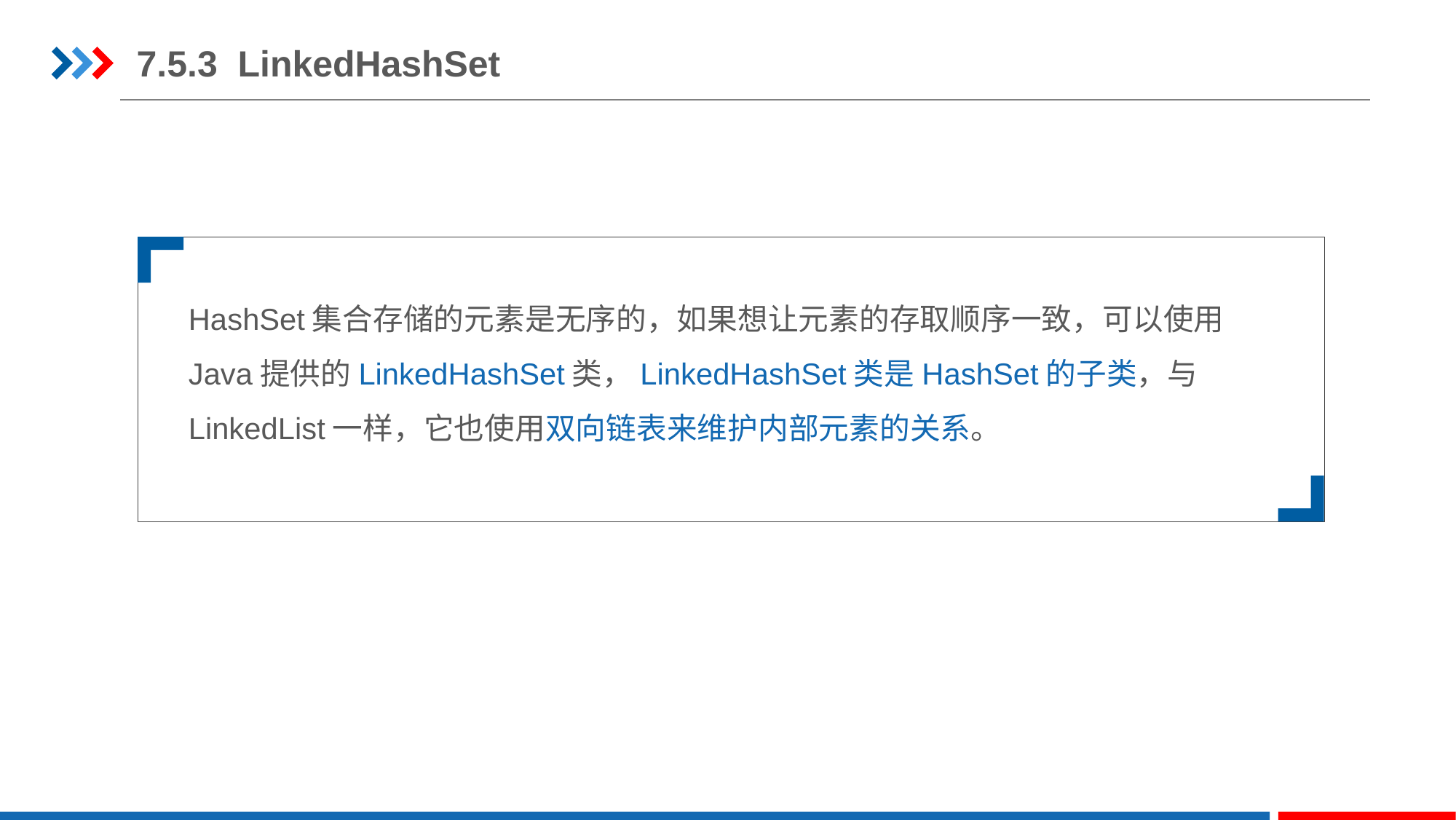

7.5.3  LinkedHashSet

HashSet集合存储的元素是无序的，如果想让元素的存取顺序一致，可以使用Java提供的LinkedHashSet类，LinkedHashSet类是HashSet的子类，与LinkedList一样，它也使用双向链表来维护内部元素的关系。